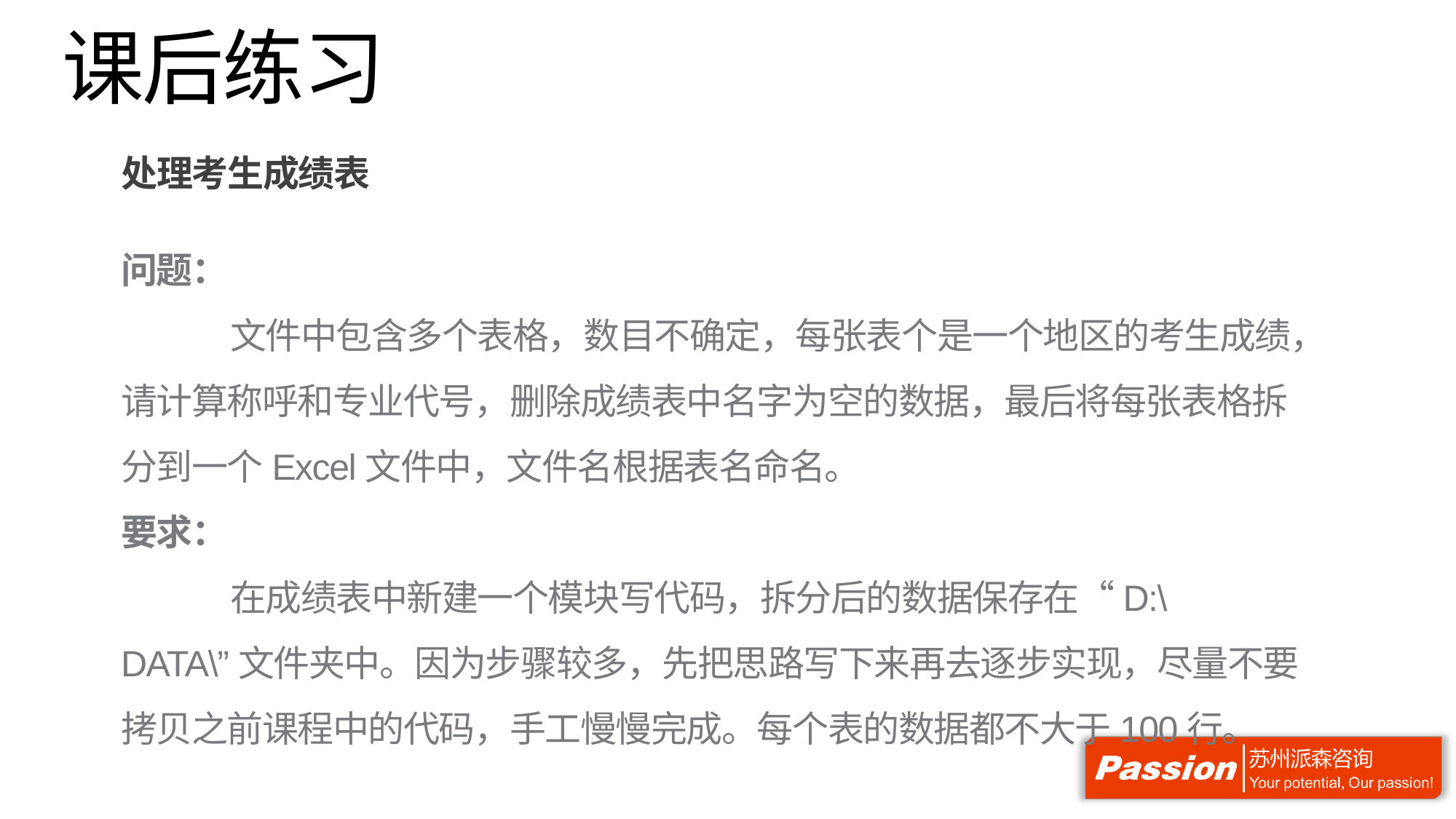

# 课后练习
处理考生成绩表
问题：
	文件中包含多个表格，数目不确定，每张表个是一个地区的考生成绩，请计算称呼和专业代号，删除成绩表中名字为空的数据，最后将每张表格拆分到一个Excel文件中，文件名根据表名命名。
要求：
	在成绩表中新建一个模块写代码，拆分后的数据保存在“D:\DATA\”文件夹中。因为步骤较多，先把思路写下来再去逐步实现，尽量不要拷贝之前课程中的代码，手工慢慢完成。每个表的数据都不大于100行。